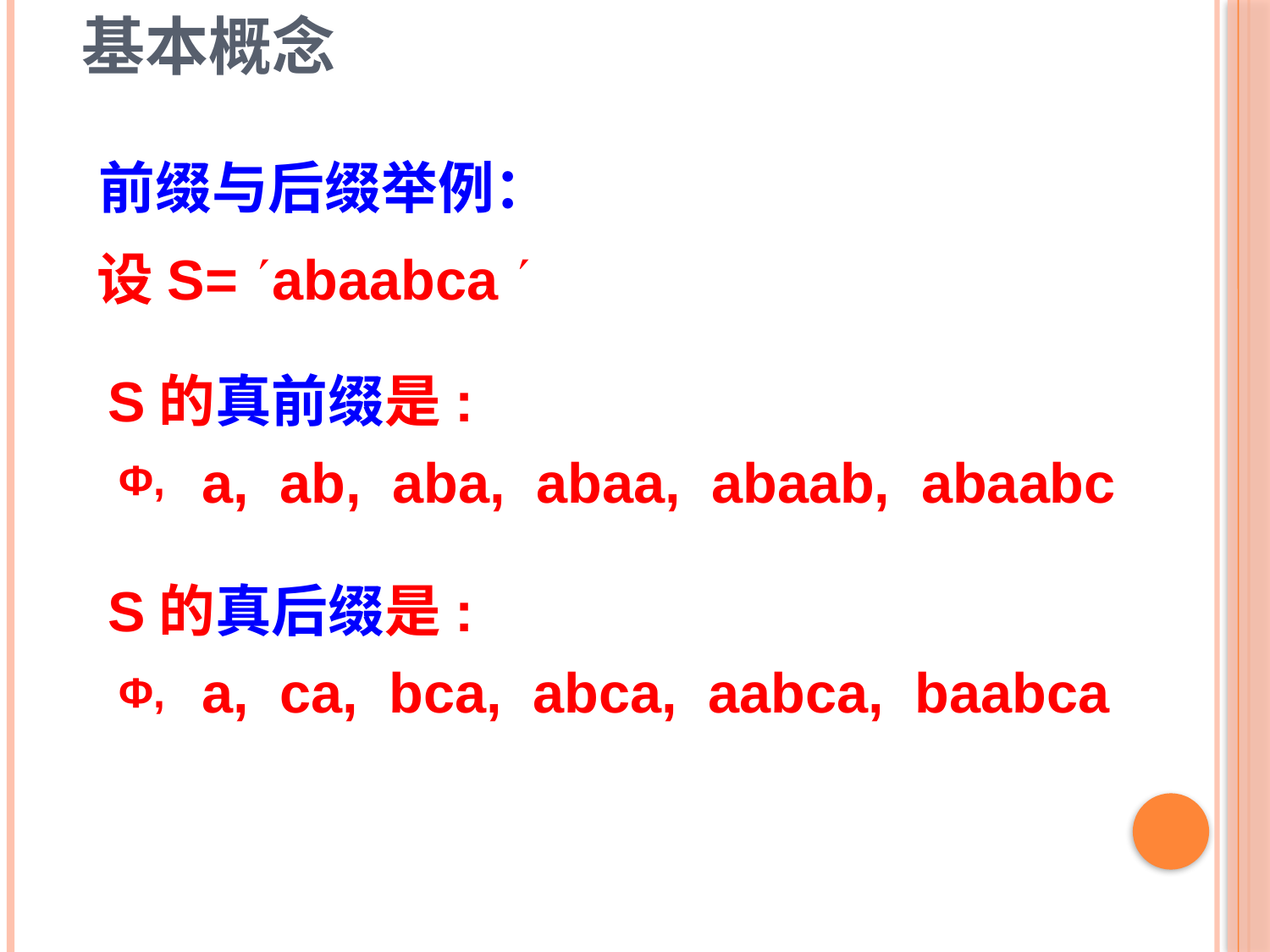

基本概念
前缀与后缀举例：
设S= ′abaabca ′
S的真前缀是:
      a,  ab,  aba,  abaa,  abaab,  abaabc
Φ,
S的真后缀是:
      a,  ca,  bca,  abca,  aabca,  baabca
Φ,